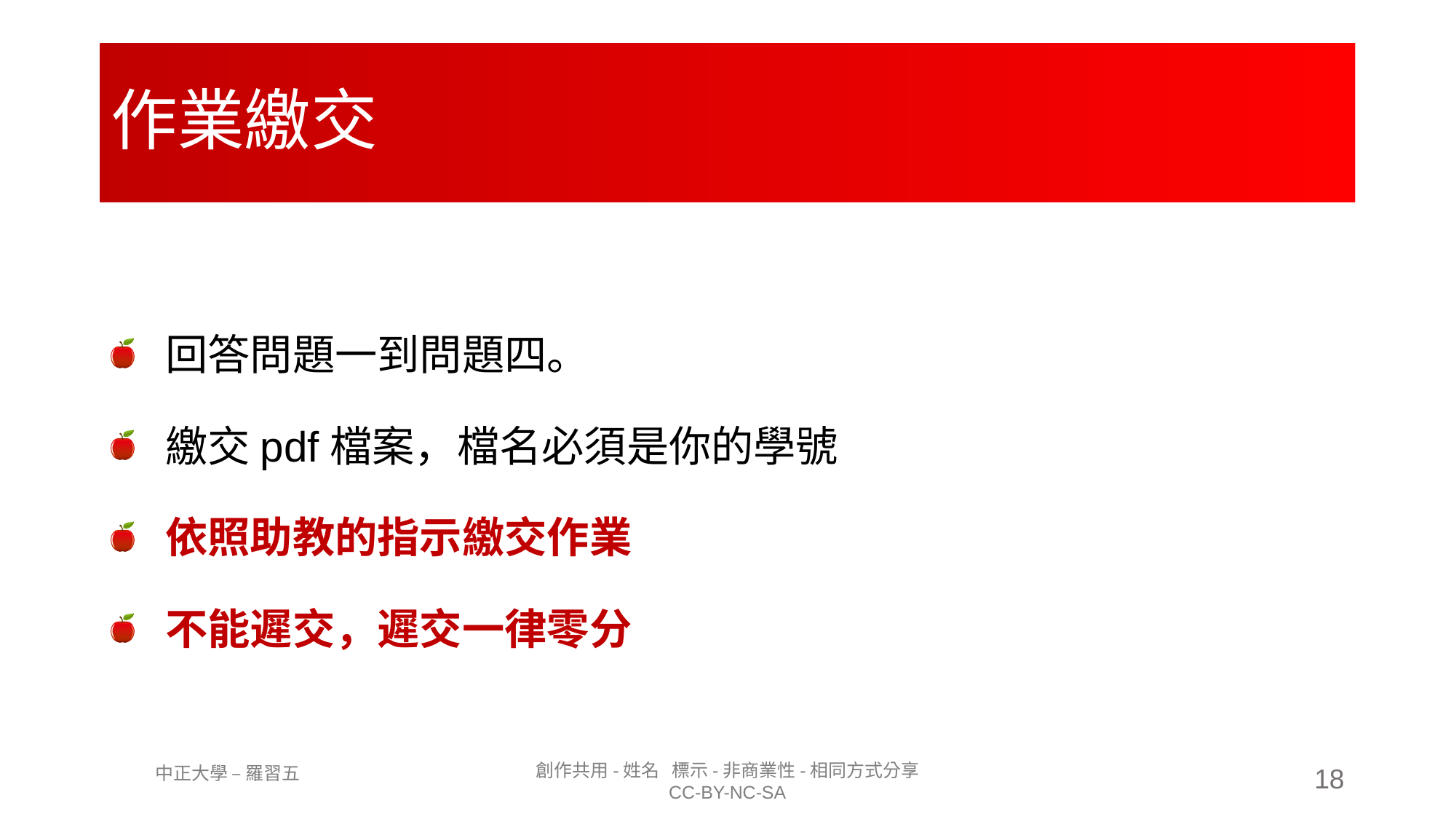

# 作業繳交
回答問題一到問題四。
繳交pdf檔案，檔名必須是你的學號
依照助教的指示繳交作業
不能遲交，遲交一律零分